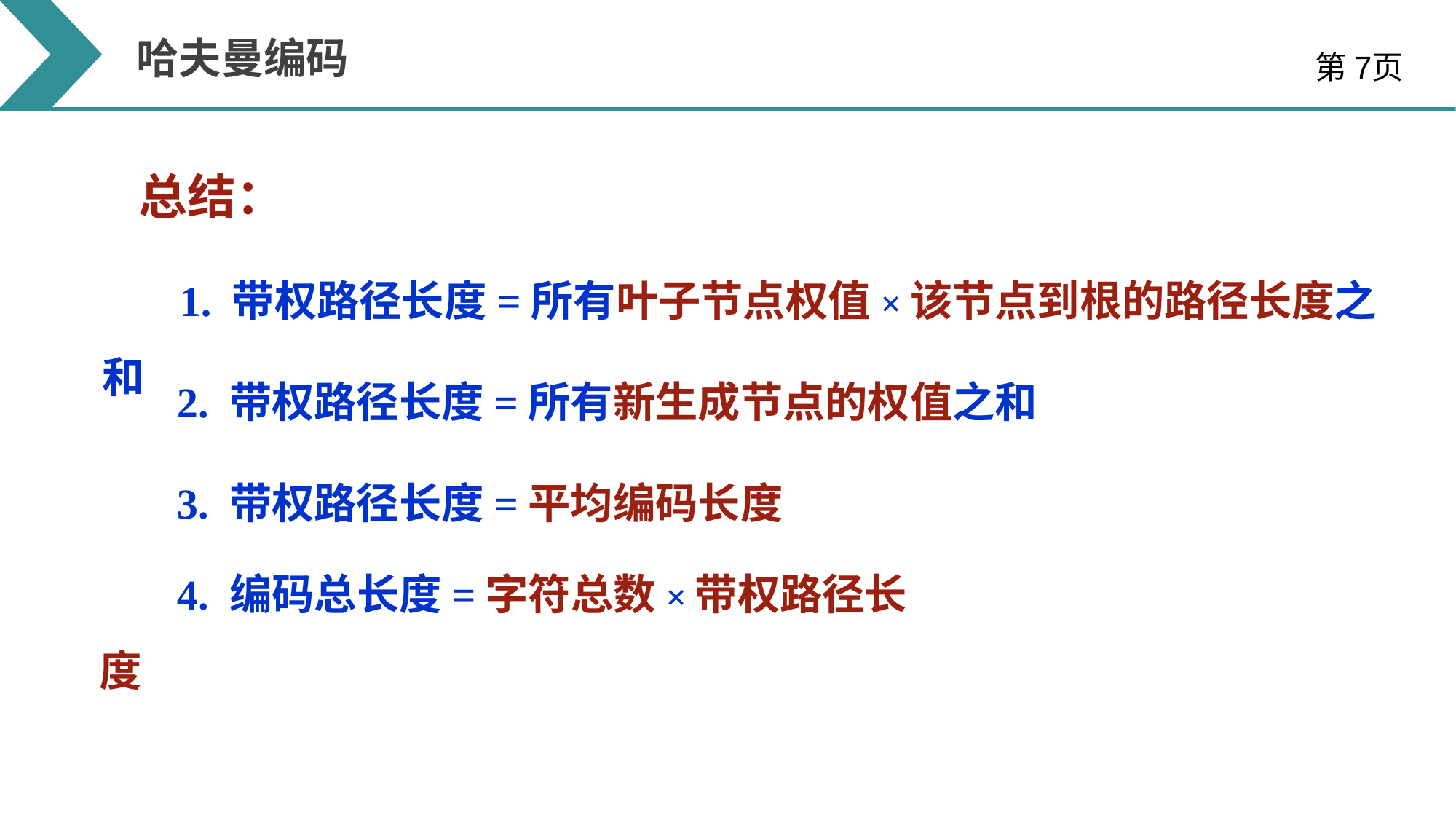

哈夫曼编码
第7页
总结：
1. 带权路径长度=所有叶子节点权值×该节点到根的路径长度之和
2. 带权路径长度=所有新生成节点的权值之和
3. 带权路径长度=平均编码长度
4. 编码总长度=字符总数×带权路径长度